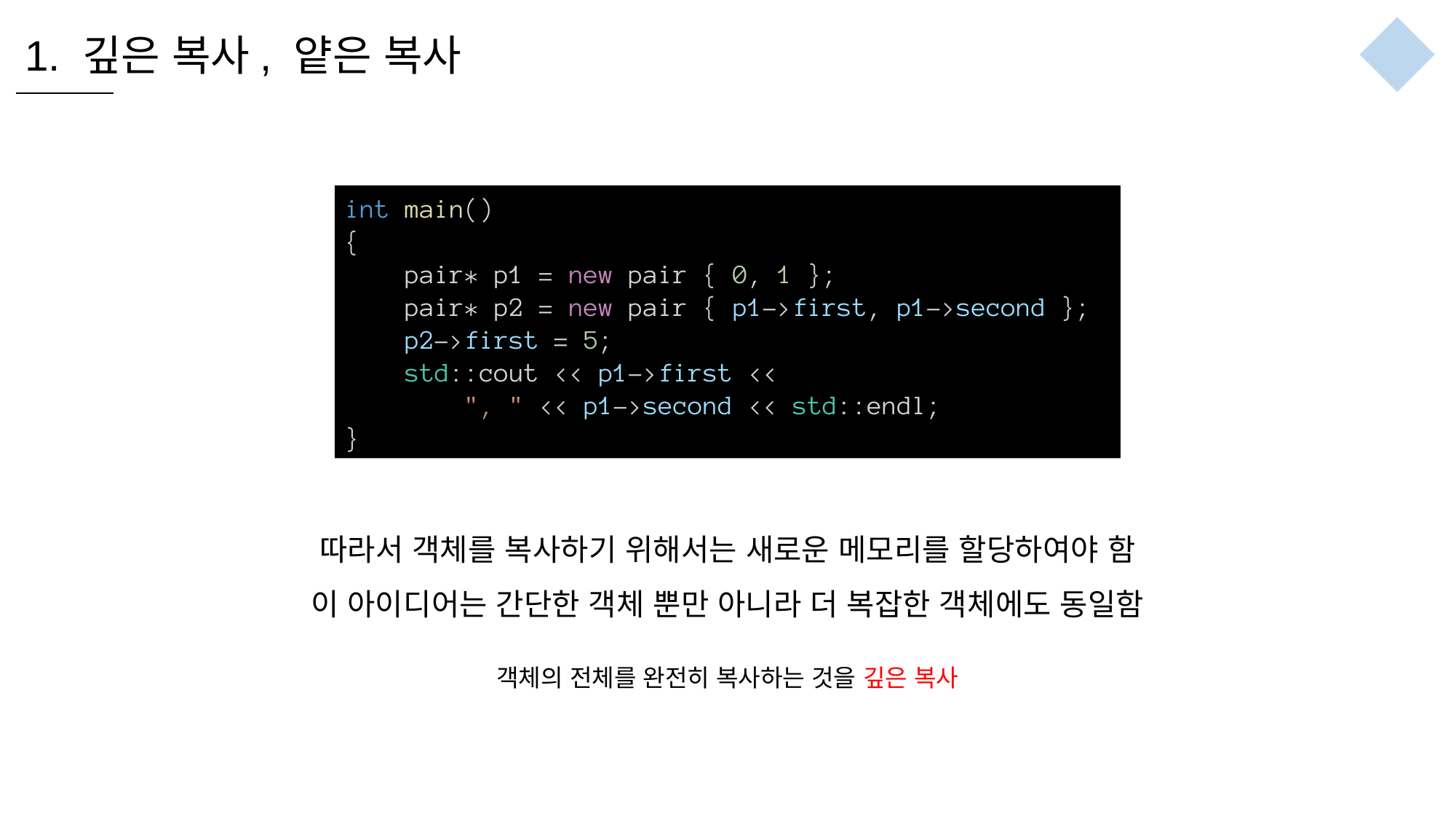

1. 깊은 복사, 얕은 복사
int main()
{
    pair* p1 = new pair { 0, 1 };
    pair* p2 = new pair { p1->first, p1->second };
    p2->first = 5;
    std::cout << p1->first <<
        ", " << p1->second << std::endl;
}
따라서 객체를 복사하기 위해서는 새로운 메모리를 할당하여야 함
이 아이디어는 간단한 객체 뿐만 아니라 더 복잡한 객체에도 동일함
객체의 전체를 완전히 복사하는 것을 깊은 복사